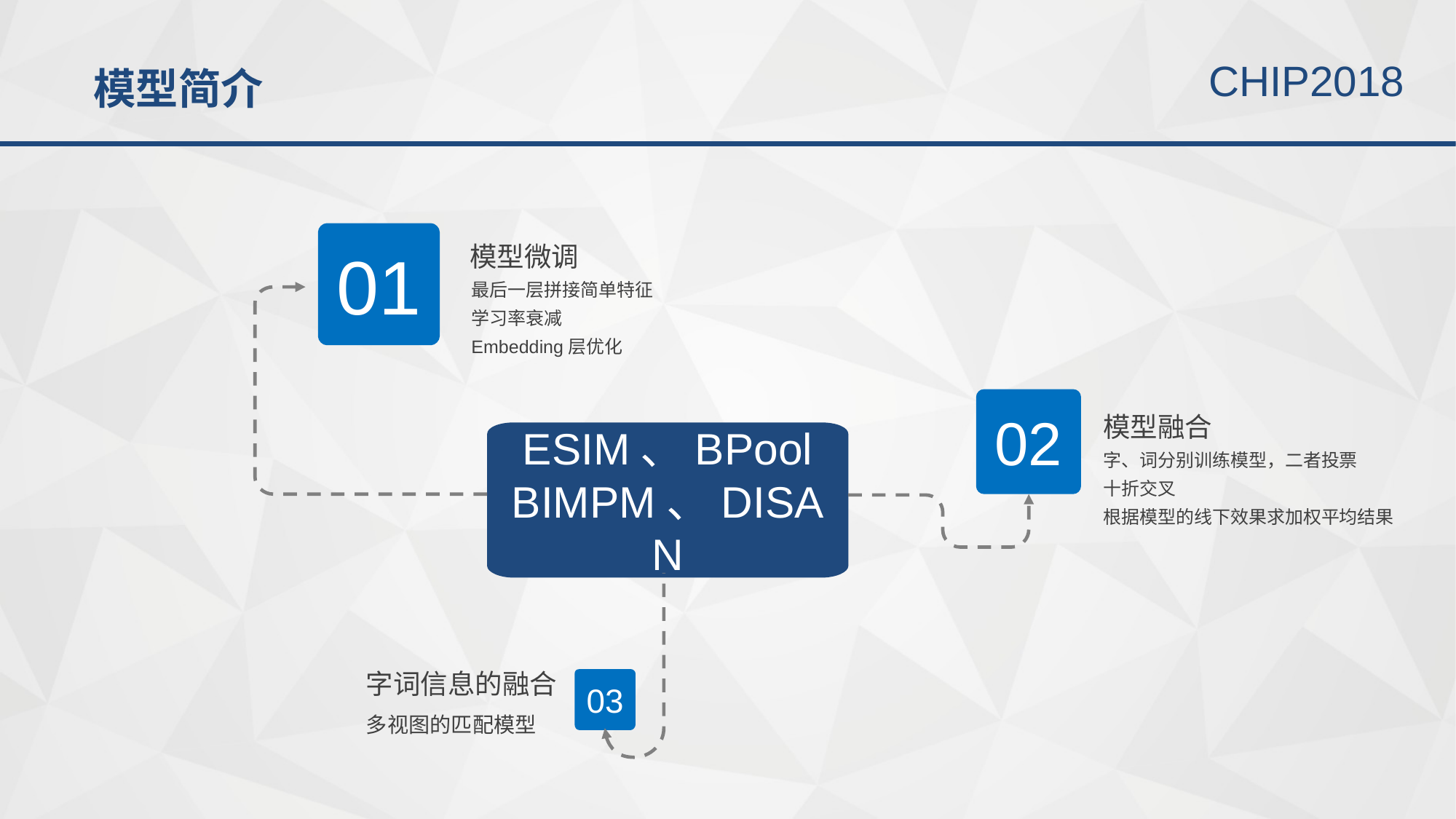

01
模型微调
最后一层拼接简单特征
学习率衰减
Embedding层优化

02
模型融合
ESIM、BPool
BIMPM、DISAN
字、词分别训练模型，二者投票
十折交叉
根据模型的线下效果求加权平均结果

字词信息的融合
03
多视图的匹配模型